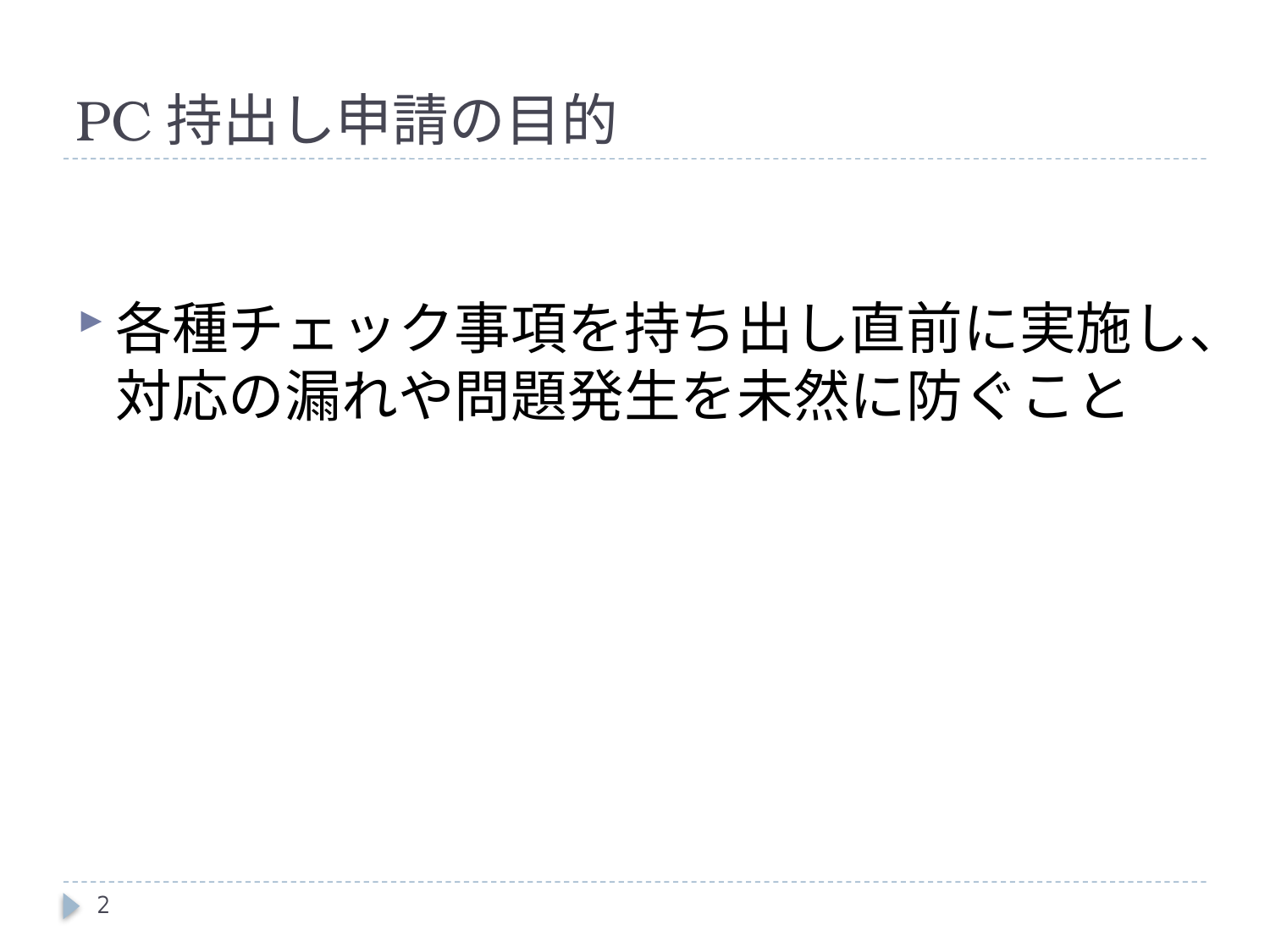

# PC持出し申請の目的
各種チェック事項を持ち出し直前に実施し、対応の漏れや問題発生を未然に防ぐこと

2